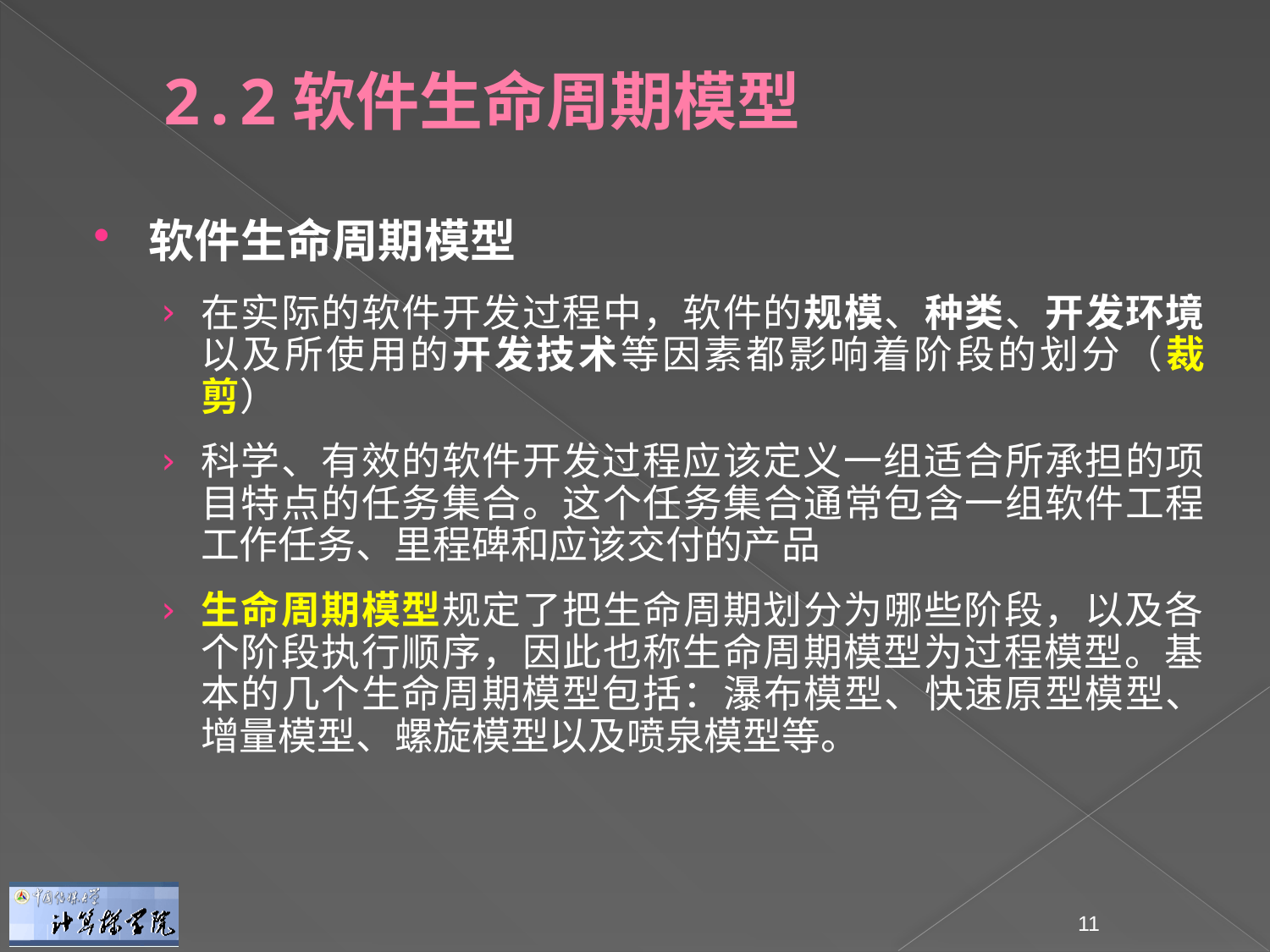

# 2.2软件生命周期模型
软件生命周期模型
在实际的软件开发过程中，软件的规模、种类、开发环境以及所使用的开发技术等因素都影响着阶段的划分（裁剪）
科学、有效的软件开发过程应该定义一组适合所承担的项目特点的任务集合。这个任务集合通常包含一组软件工程工作任务、里程碑和应该交付的产品
生命周期模型规定了把生命周期划分为哪些阶段，以及各个阶段执行顺序，因此也称生命周期模型为过程模型。基本的几个生命周期模型包括：瀑布模型、快速原型模型、增量模型、螺旋模型以及喷泉模型等。
11